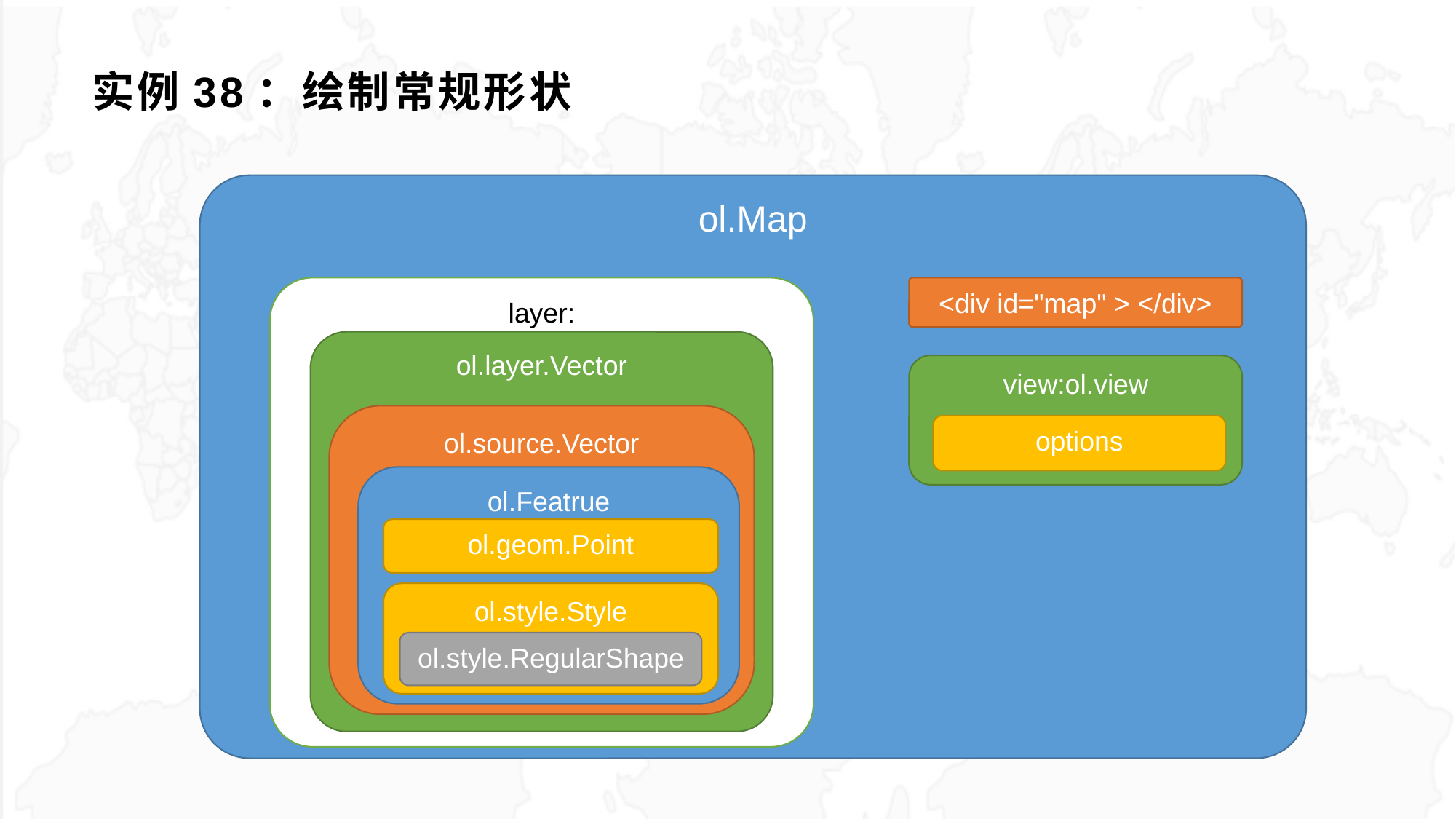

# 实例38：绘制常规形状
ol.Map
layer:
<div id="map" > </div>
ol.layer.Vector
view:ol.view
options
ol.source.Vector

ol.Featrue
ol.geom.Point
ol.style.Style
ol.style.RegularShape